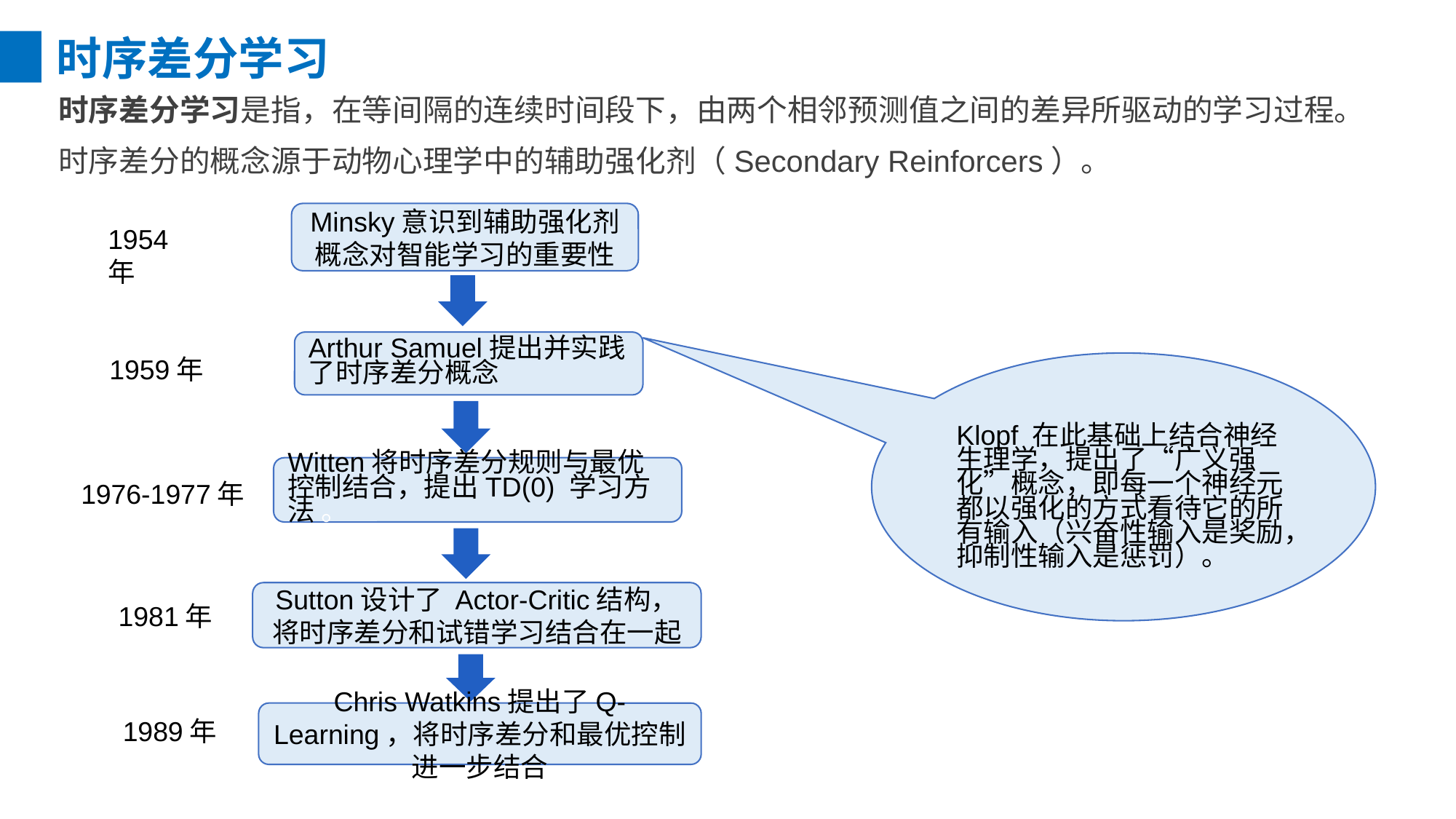

时序差分学习

时序差分学习是指，在等间隔的连续时间段下，由两个相邻预测值之间的差异所驱动的学习过程。
时序差分的概念源于动物心理学中的辅助强化剂（Secondary Reinforcers）。

Minsky意识到辅助强化剂概念对智能学习的重要性
1954年

Arthur Samuel提出并实践了时序差分概念
1959年

Klopf 在此基础上结合神经生理学，提出了“广义强化”概念，即每一个神经元都以强化的方式看待它的所有输入（兴奋性输入是奖励，抑制性输入是惩罚）。

Witten将时序差分规则与最优控制结合，提出TD(0) 学习方法 。
1976-1977年

Sutton设计了 Actor-Critic结构，将时序差分和试错学习结合在一起
1981年

Chris Watkins提出了Q-Learning，将时序差分和最优控制进一步结合
1989年